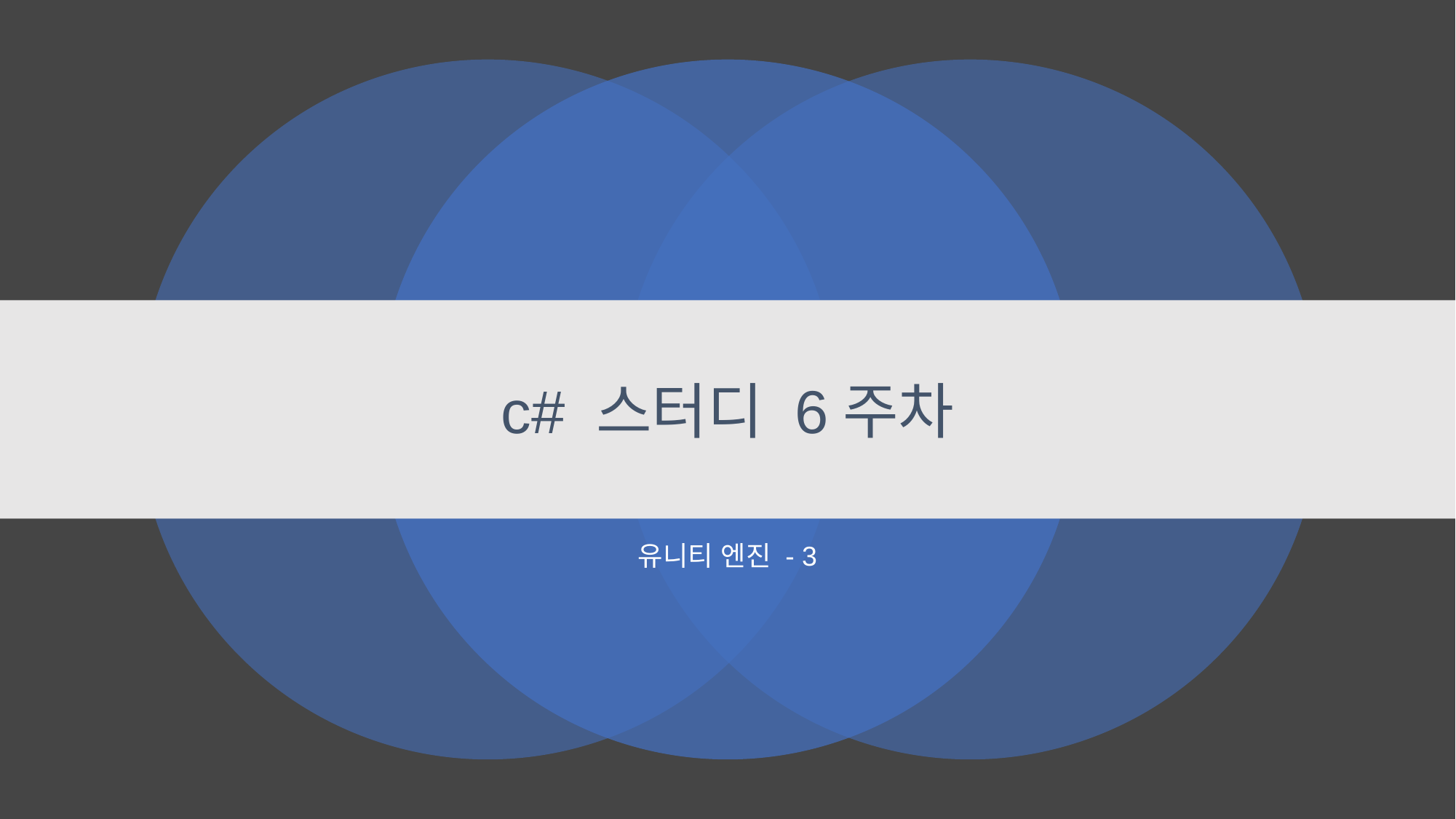

# c# 스터디 6주차
유니티 엔진 - 3